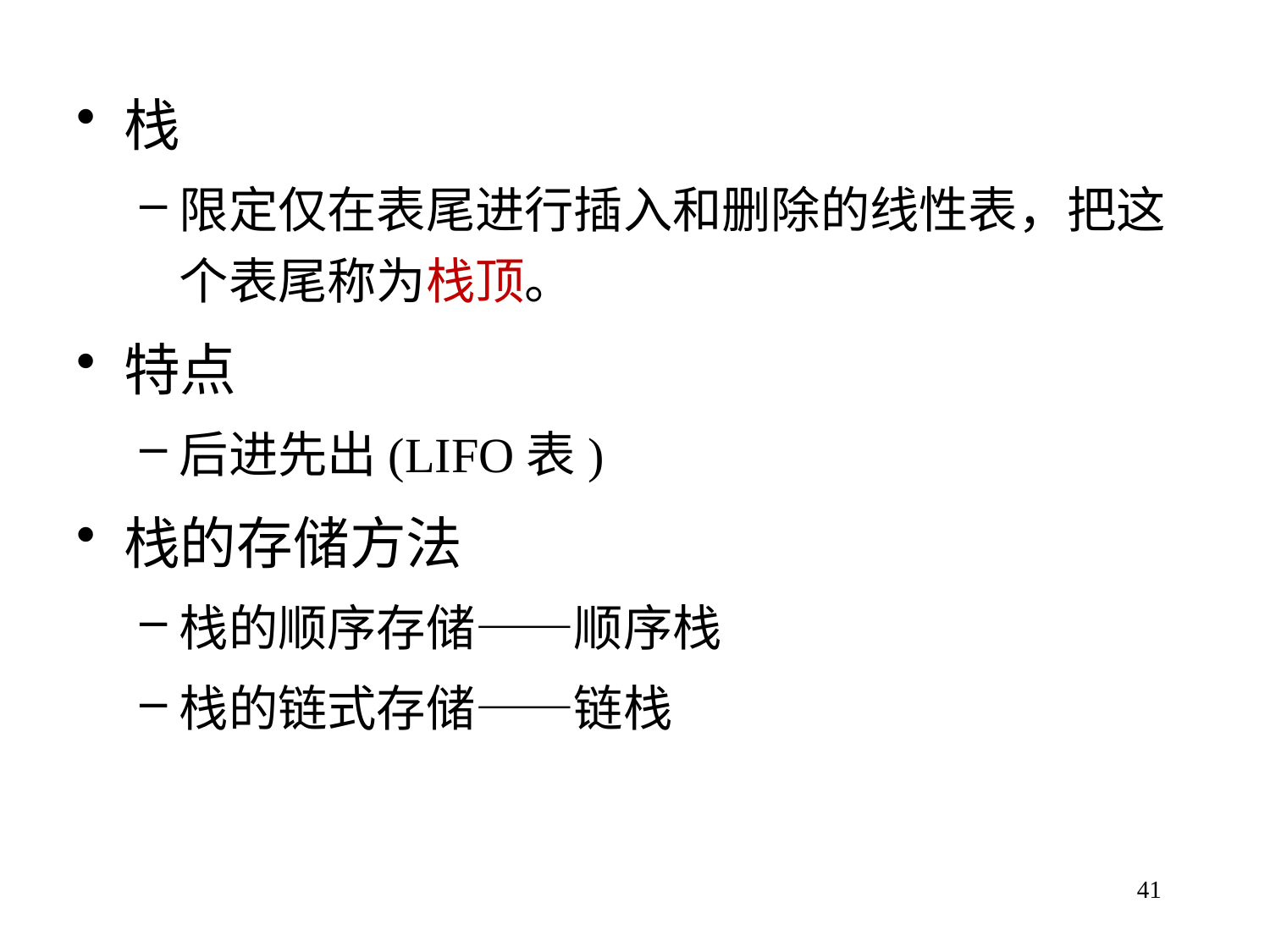

栈
限定仅在表尾进行插入和删除的线性表，把这个表尾称为栈顶。
特点
后进先出(LIFO表)
栈的存储方法
栈的顺序存储——顺序栈
栈的链式存储——链栈
41